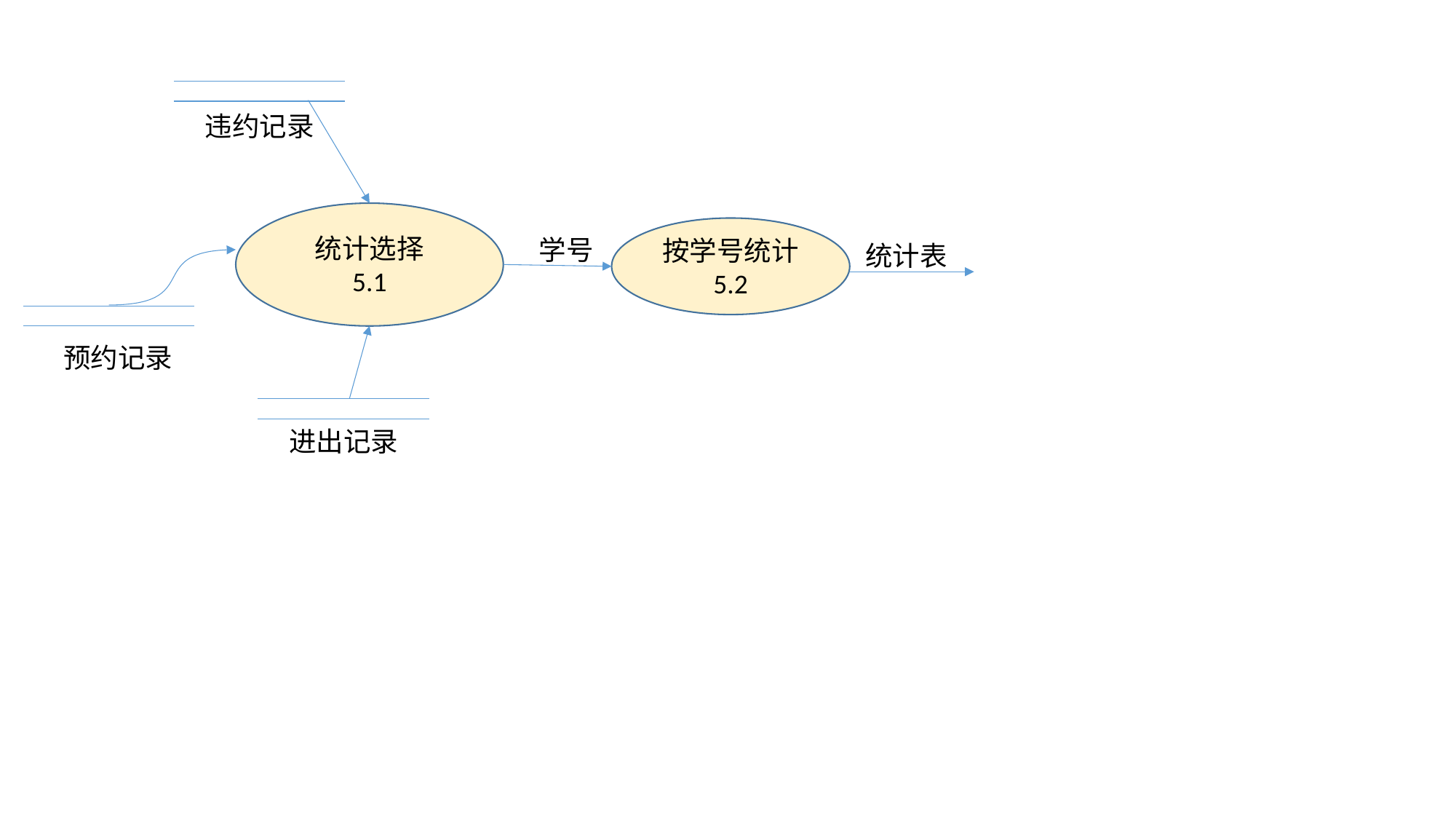

违约记录
统计选择
5.1
按学号统计
5.2
学号
统计表
预约记录
进出记录